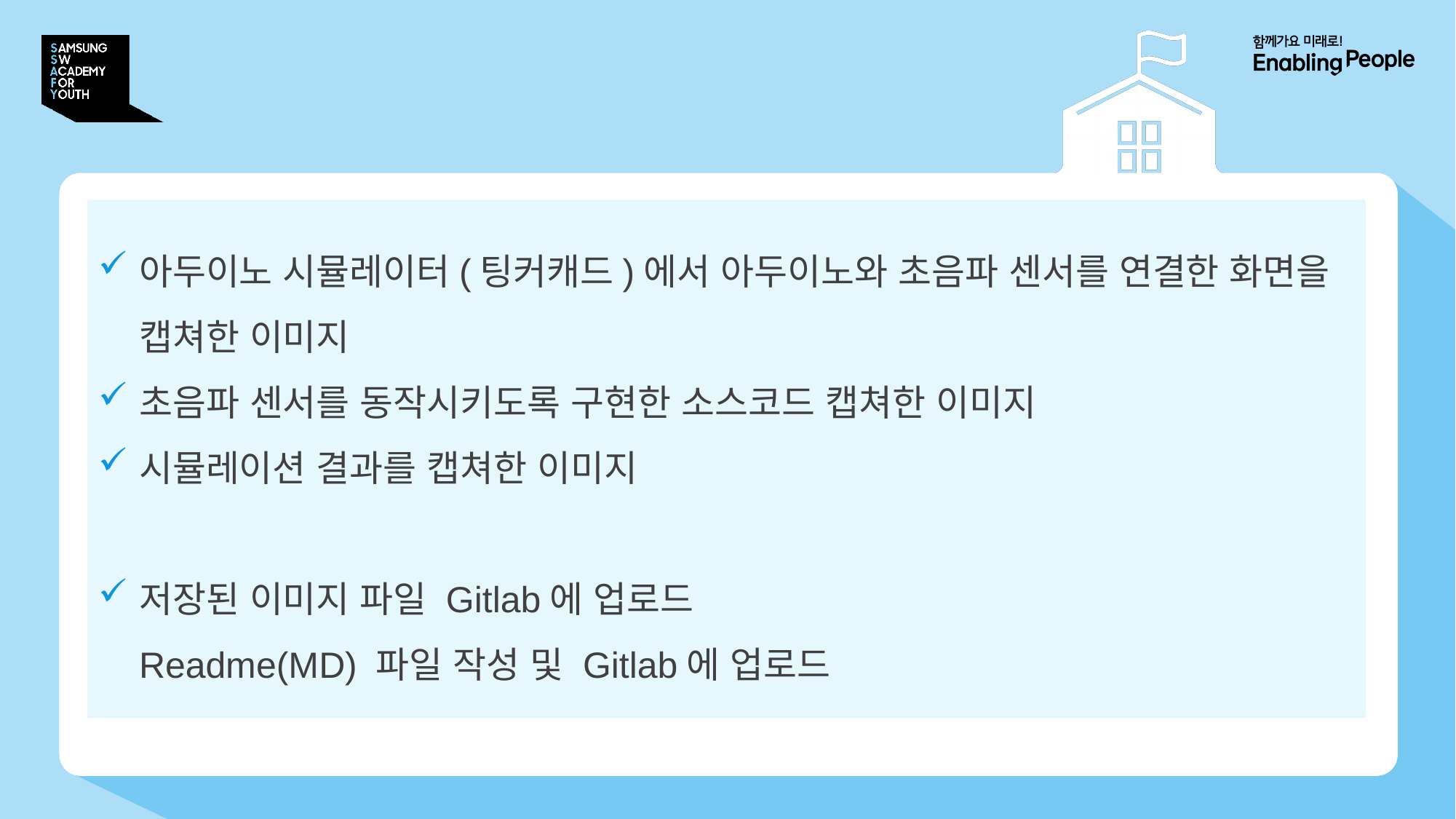

# 4. 제출
아두이노 시뮬레이터(팅커캐드)에서 아두이노와 초음파 센서를 연결한 화면을 캡쳐한 이미지
초음파 센서를 동작시키도록 구현한 소스코드 캡쳐한 이미지
시뮬레이션 결과를 캡쳐한 이미지

저장된 이미지 파일 Gitlab에 업로드
Readme(MD) 파일 작성 및 Gitlab에 업로드